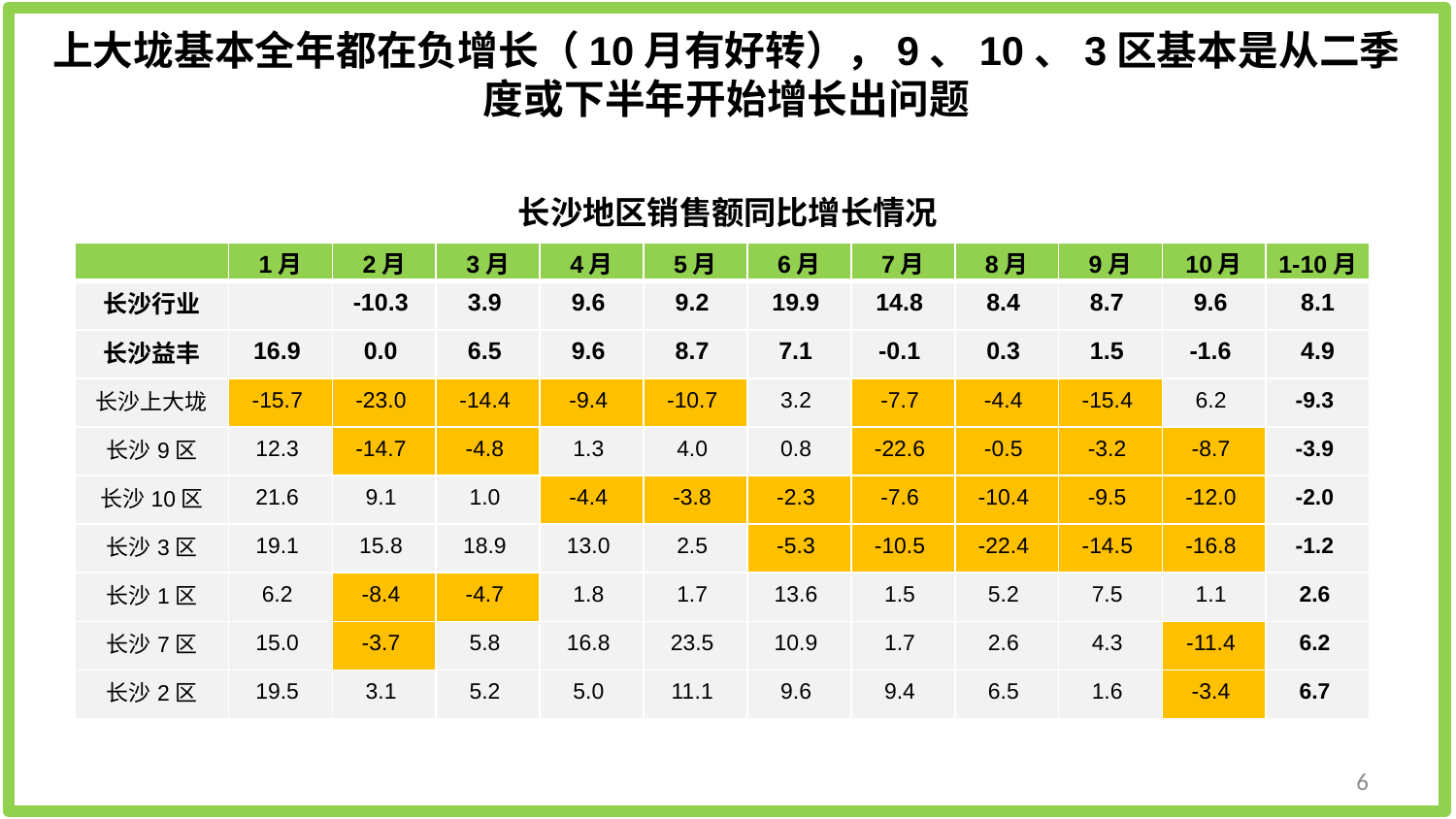

上大垅基本全年都在负增长（10月有好转），9、10、3区基本是从二季度或下半年开始增长出问题
长沙地区销售额同比增长情况
|  | 1月 | 2月 | 3月 | 4月 | 5月 | 6月 | 7月 | 8月 | 9月 | 10月 | 1-10月 |
| --- | --- | --- | --- | --- | --- | --- | --- | --- | --- | --- | --- |
| 长沙行业 |  | -10.3 | 3.9 | 9.6 | 9.2 | 19.9 | 14.8 | 8.4 | 8.7 | 9.6 | 8.1 |
| 长沙益丰 | 16.9 | 0.0 | 6.5 | 9.6 | 8.7 | 7.1 | -0.1 | 0.3 | 1.5 | -1.6 | 4.9 |
| 长沙上大垅 | -15.7 | -23.0 | -14.4 | -9.4 | -10.7 | 3.2 | -7.7 | -4.4 | -15.4 | 6.2 | -9.3 |
| 长沙9区 | 12.3 | -14.7 | -4.8 | 1.3 | 4.0 | 0.8 | -22.6 | -0.5 | -3.2 | -8.7 | -3.9 |
| 长沙10区 | 21.6 | 9.1 | 1.0 | -4.4 | -3.8 | -2.3 | -7.6 | -10.4 | -9.5 | -12.0 | -2.0 |
| 长沙3区 | 19.1 | 15.8 | 18.9 | 13.0 | 2.5 | -5.3 | -10.5 | -22.4 | -14.5 | -16.8 | -1.2 |
| 长沙1区 | 6.2 | -8.4 | -4.7 | 1.8 | 1.7 | 13.6 | 1.5 | 5.2 | 7.5 | 1.1 | 2.6 |
| 长沙7区 | 15.0 | -3.7 | 5.8 | 16.8 | 23.5 | 10.9 | 1.7 | 2.6 | 4.3 | -11.4 | 6.2 |
| 长沙2区 | 19.5 | 3.1 | 5.2 | 5.0 | 11.1 | 9.6 | 9.4 | 6.5 | 1.6 | -3.4 | 6.7 |
6